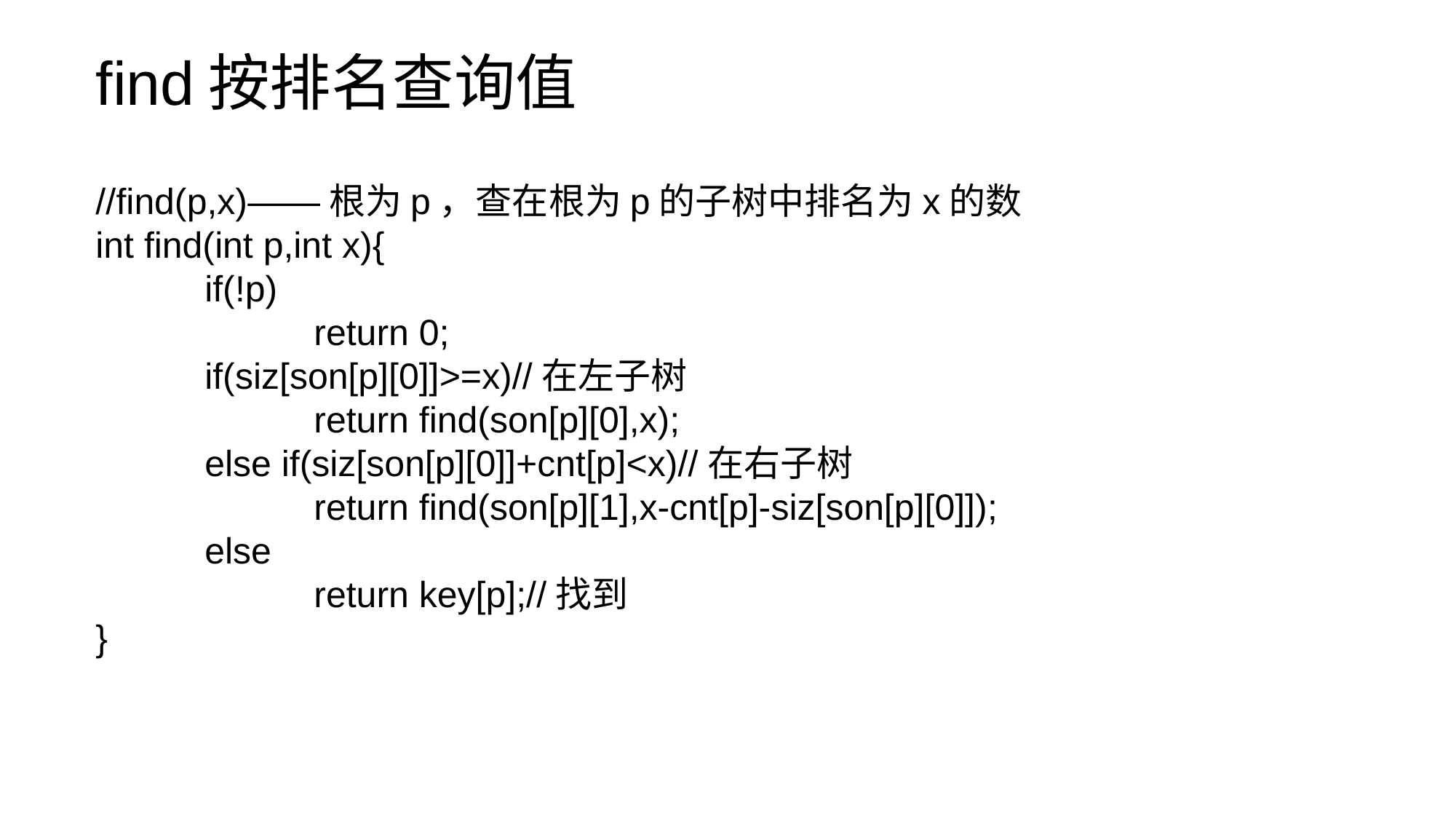

# find按排名查询值
//find(p,x)——根为p，查在根为p的子树中排名为x的数
int find(int p,int x){
	if(!p)
		return 0;
	if(siz[son[p][0]]>=x)//在左子树
		return find(son[p][0],x);
	else if(siz[son[p][0]]+cnt[p]<x)//在右子树
		return find(son[p][1],x-cnt[p]-siz[son[p][0]]);
	else
		return key[p];//找到
}